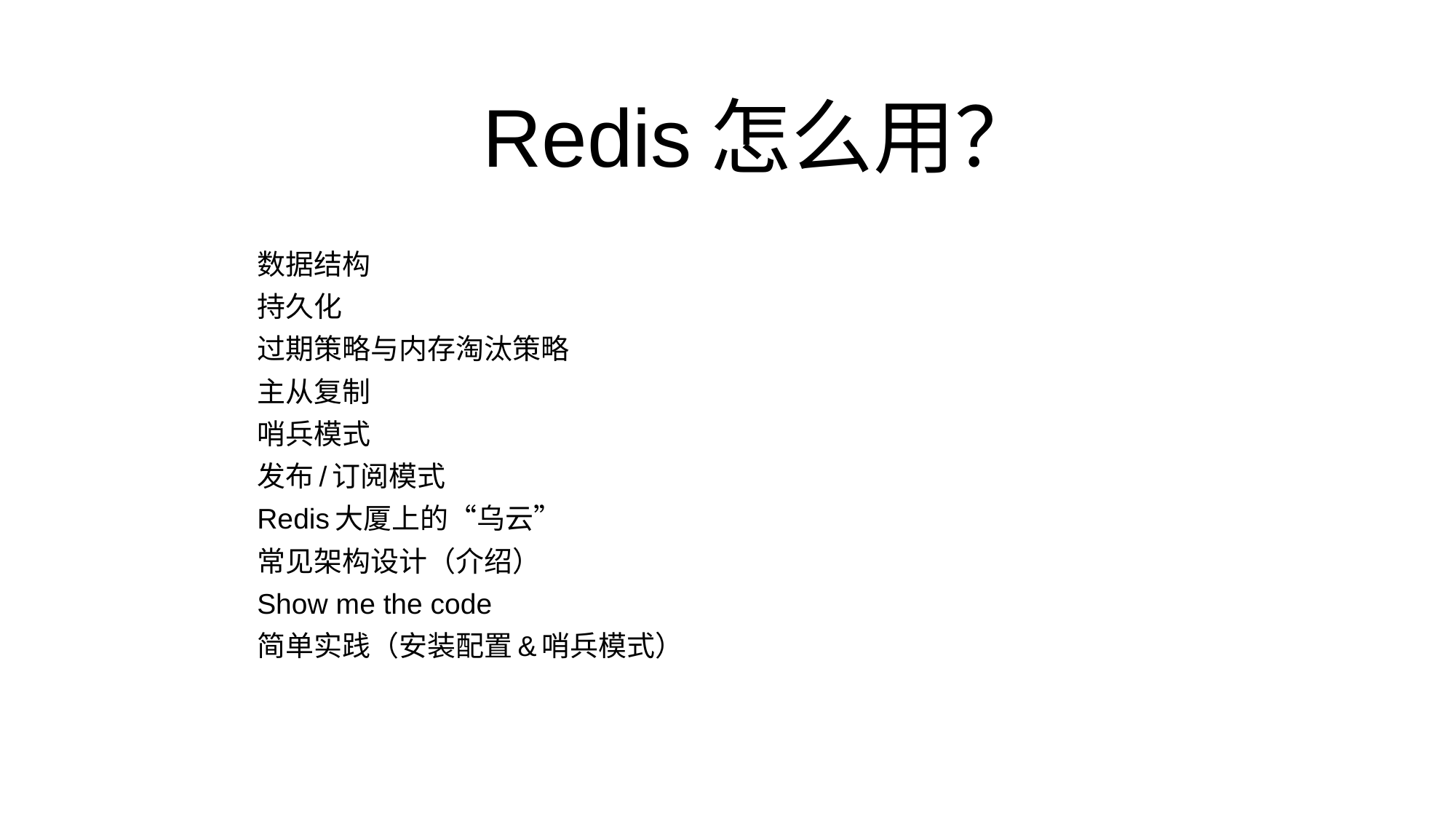

# Redis怎么用？
数据结构
持久化
过期策略与内存淘汰策略
主从复制
哨兵模式
发布/订阅模式
Redis大厦上的“乌云”
常见架构设计（介绍）
Show me the code
简单实践（安装配置&哨兵模式）